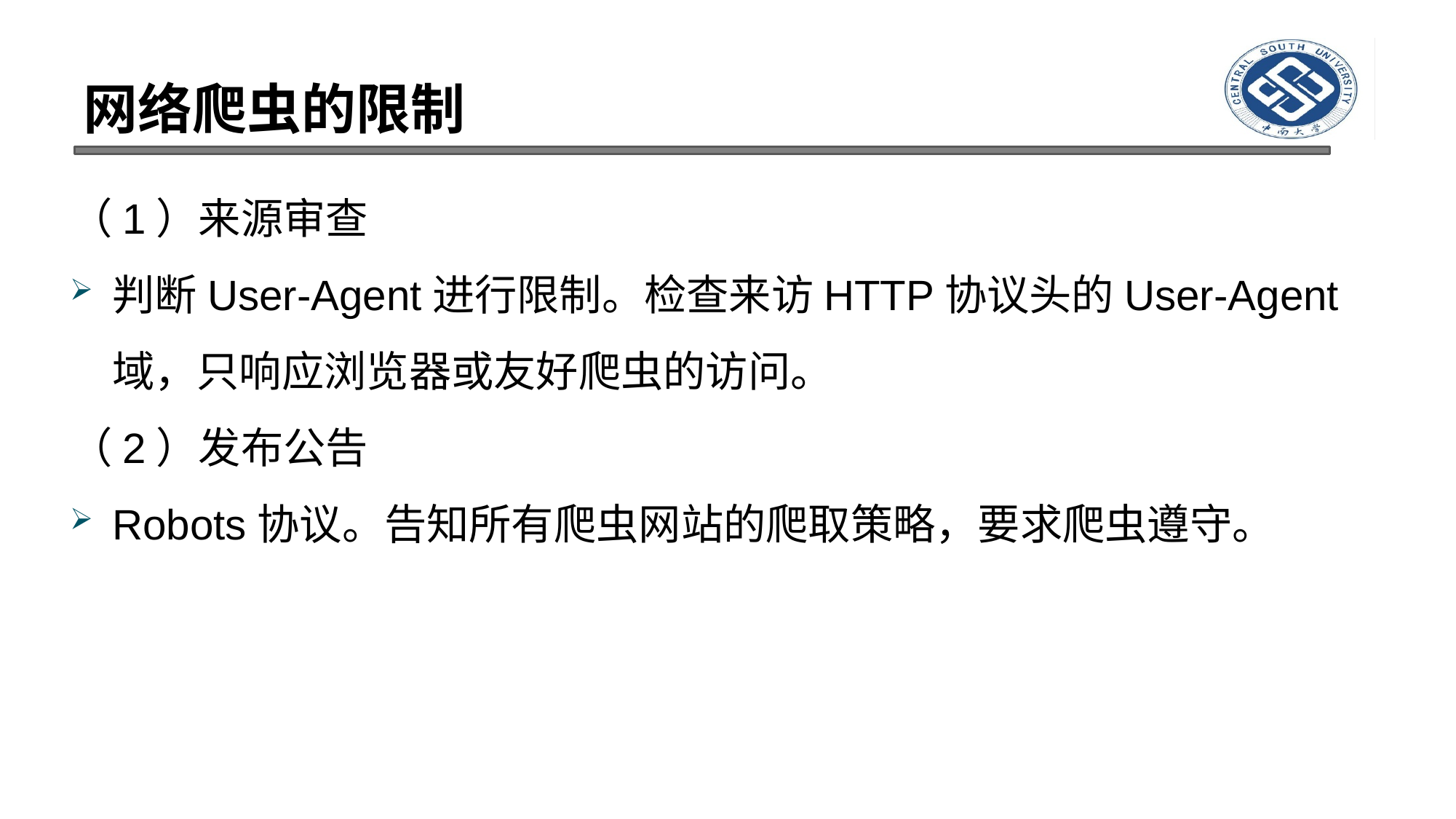

# 网络爬虫的限制
（1）来源审查
判断User­-Agent进行限制。检查来访HTTP协议头的User­-Agent域，只响应浏览器或友好爬虫的访问。
（2）发布公告
Robots协议。告知所有爬虫网站的爬取策略，要求爬虫遵守。